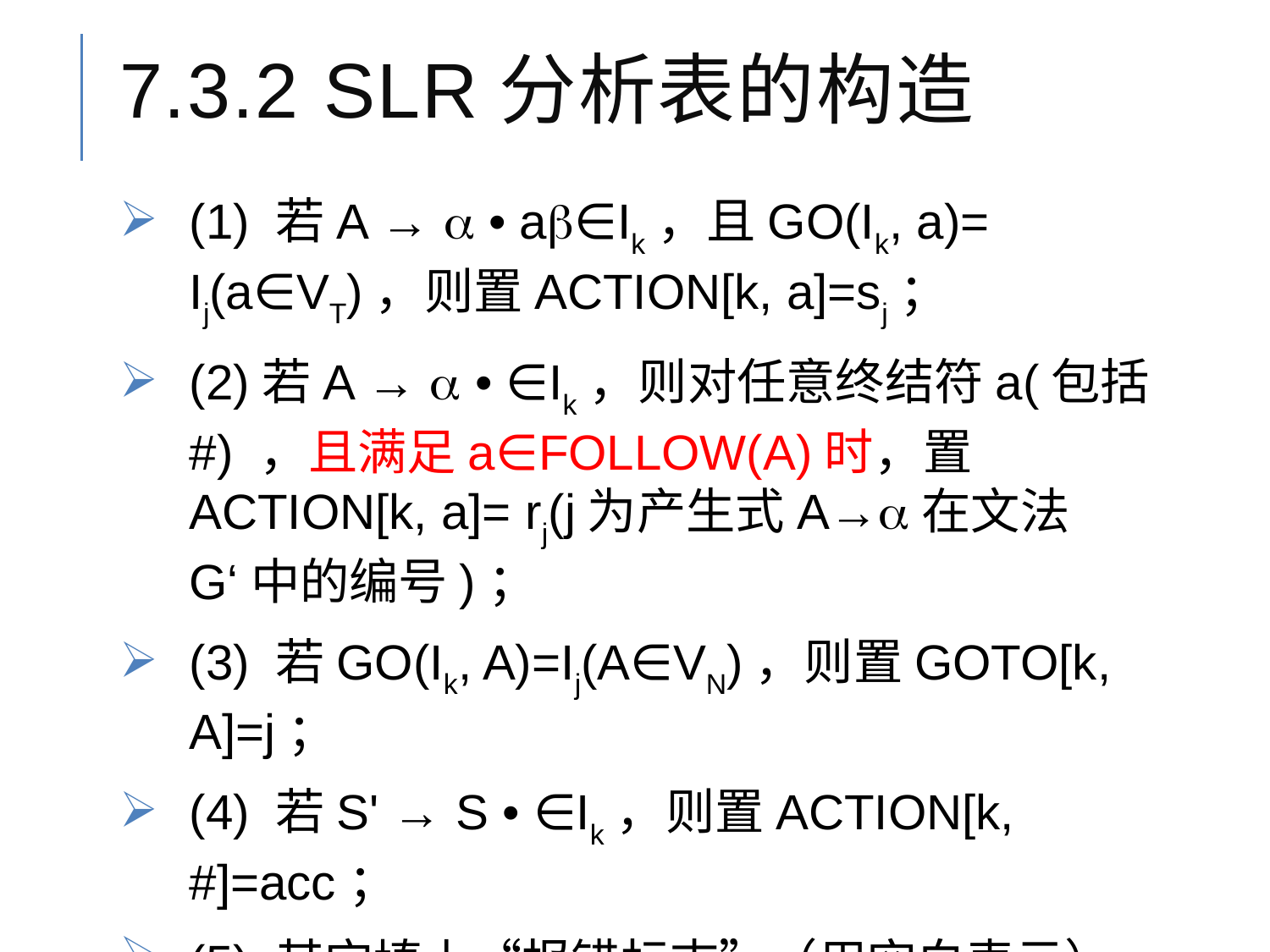

# 7.3.2 SLR分析表的构造
(1) 若A → α • aβ∈Ik，且GO(Ik, a)= Ij(a∈VT)，则置ACTION[k, a]=sj；
(2)若A → α • ∈Ik，则对任意终结符a(包括#) ，且满足a∈FOLLOW(A)时，置ACTION[k, a]= rj(j为产生式A→α在文法G‘中的编号)；
(3) 若GO(Ik, A)=Ij(A∈VN)，则置GOTO[k, A]=j；
(4) 若S' → S • ∈Ik，则置ACTION[k, #]=acc；
(5) 其它填上“报错标志”（用空白表示）
59